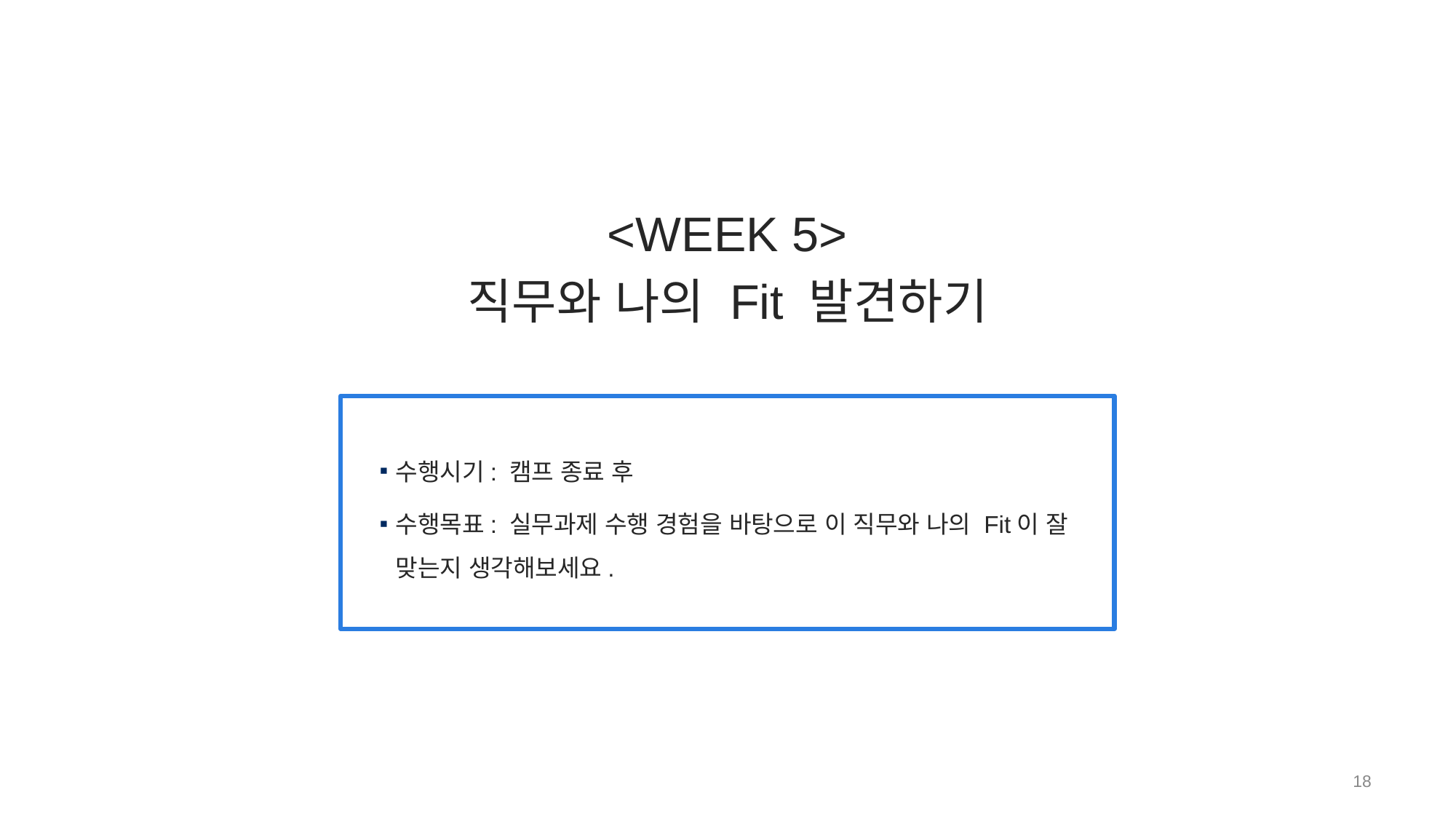

<WEEK 5>
직무와 나의 Fit 발견하기

수행시기: 캠프 종료 후
수행목표: 실무과제 수행 경험을 바탕으로 이 직무와 나의 Fit이 잘 맞는지 생각해보세요.
18